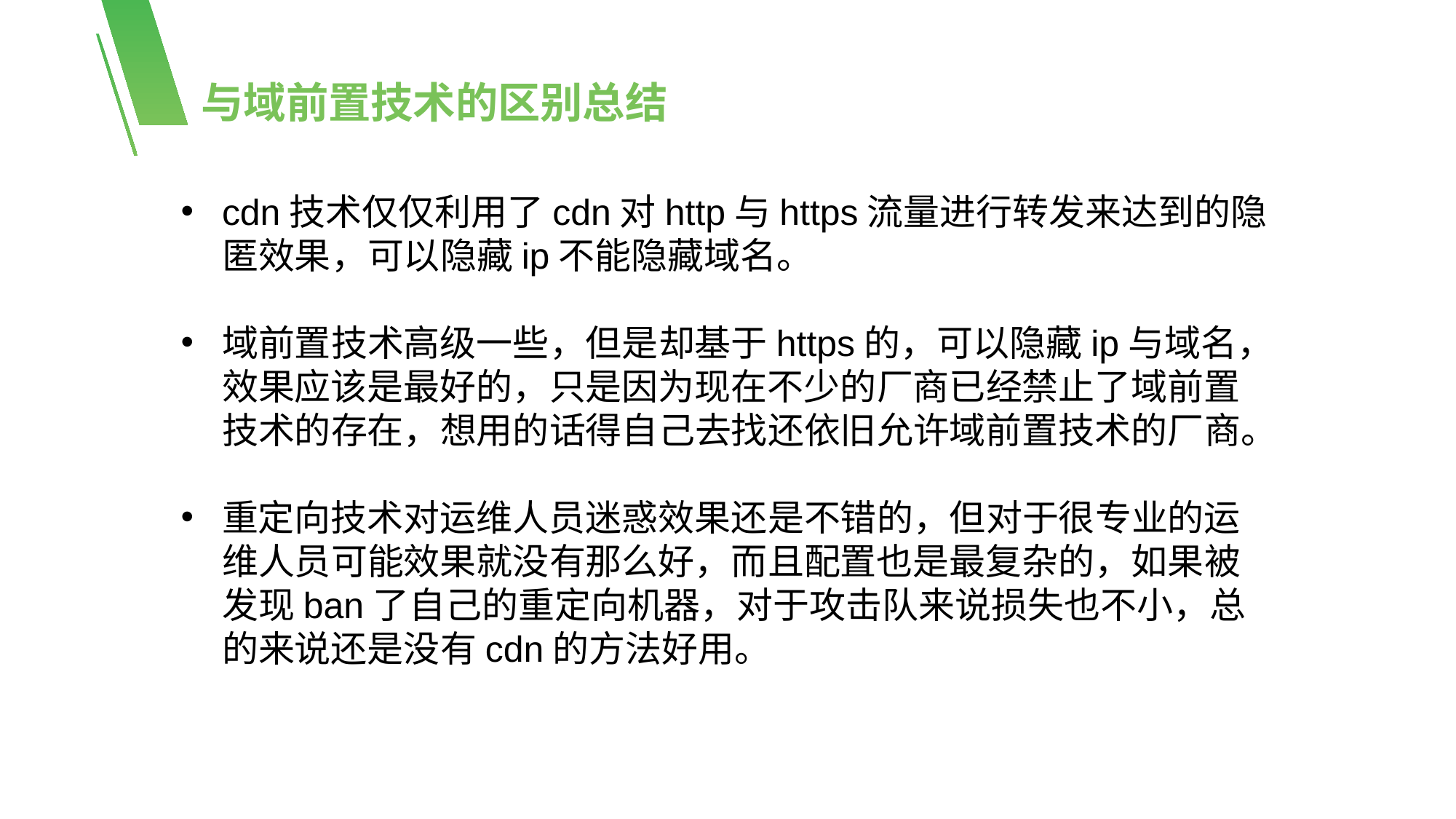

与域前置技术的区别总结
cdn技术仅仅利用了cdn对http与https流量进行转发来达到的隐匿效果，可以隐藏ip不能隐藏域名。

域前置技术高级一些，但是却基于https的，可以隐藏ip与域名，效果应该是最好的，只是因为现在不少的厂商已经禁止了域前置技术的存在，想用的话得自己去找还依旧允许域前置技术的厂商。

重定向技术对运维人员迷惑效果还是不错的，但对于很专业的运维人员可能效果就没有那么好，而且配置也是最复杂的，如果被发现ban了自己的重定向机器，对于攻击队来说损失也不小，总的来说还是没有cdn的方法好用。